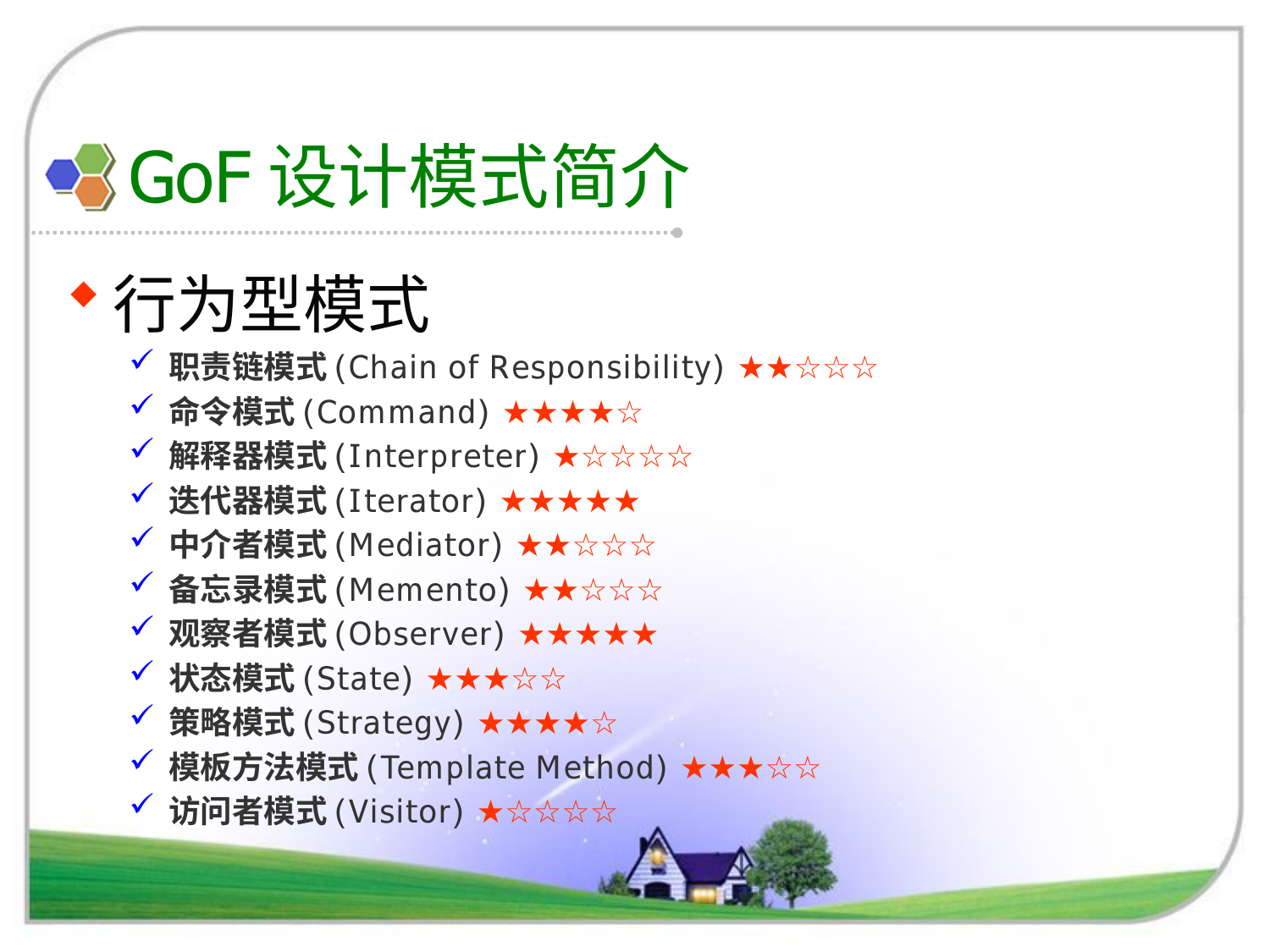

# GoF设计模式简介
行为型模式
职责链模式(Chain of Responsibility) ★★☆☆☆
命令模式(Command) ★★★★☆
解释器模式(Interpreter) ★☆☆☆☆
迭代器模式(Iterator) ★★★★★
中介者模式(Mediator) ★★☆☆☆
备忘录模式(Memento) ★★☆☆☆
观察者模式(Observer) ★★★★★
状态模式(State) ★★★☆☆
策略模式(Strategy) ★★★★☆
模板方法模式(Template Method) ★★★☆☆
访问者模式(Visitor) ★☆☆☆☆